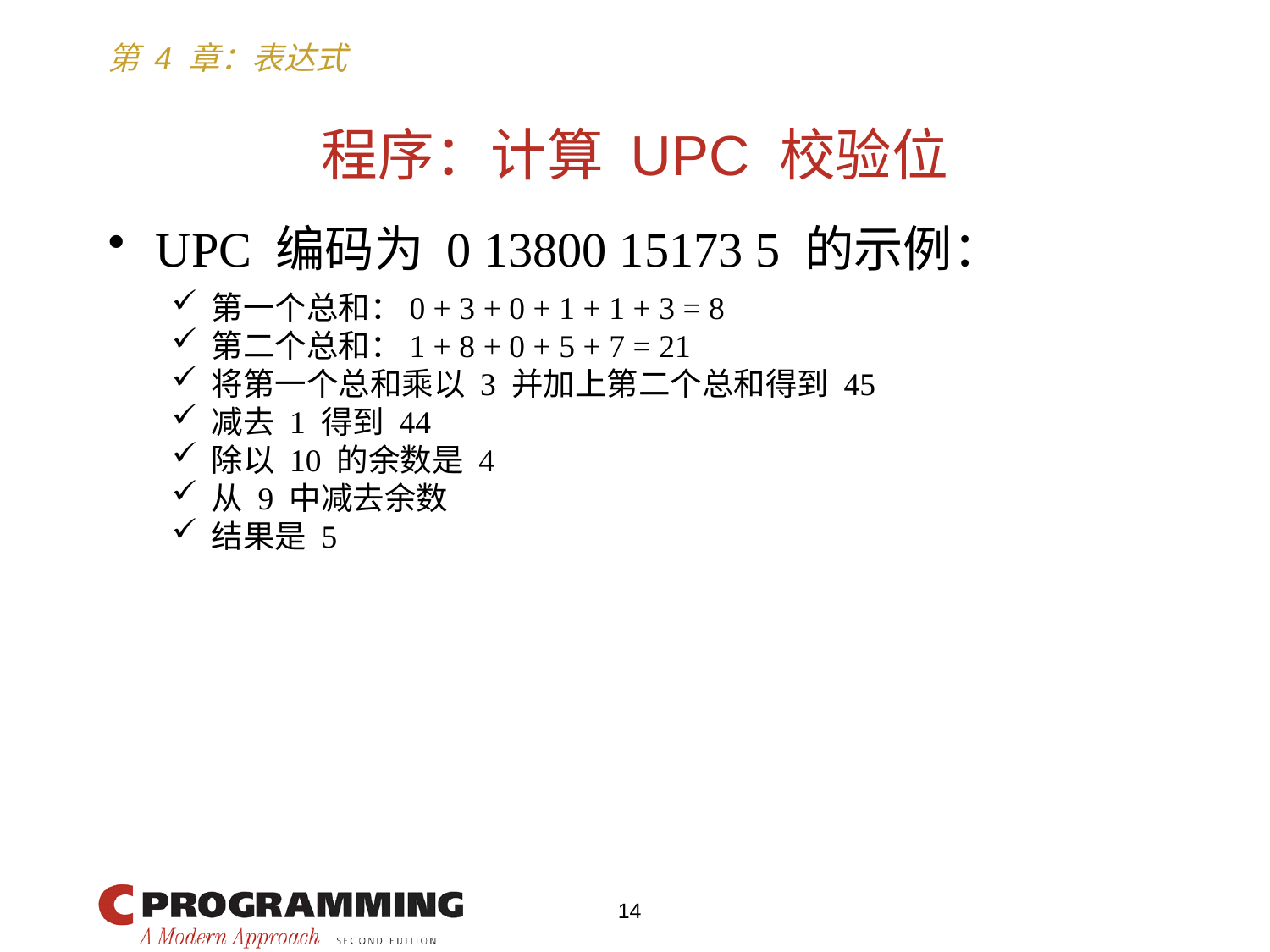

# 程序：计算 UPC 校验位
UPC 编码为 0 13800 15173 5 的示例：
第一个总和：0 + 3 + 0 + 1 + 1 + 3 = 8
第二个总和：1 + 8 + 0 + 5 + 7 = 21
将第一个总和乘以 3 并加上第二个总和得到 45
减去 1 得到 44
除以 10 的余数是 4
从 9 中减去余数
结果是 5

14